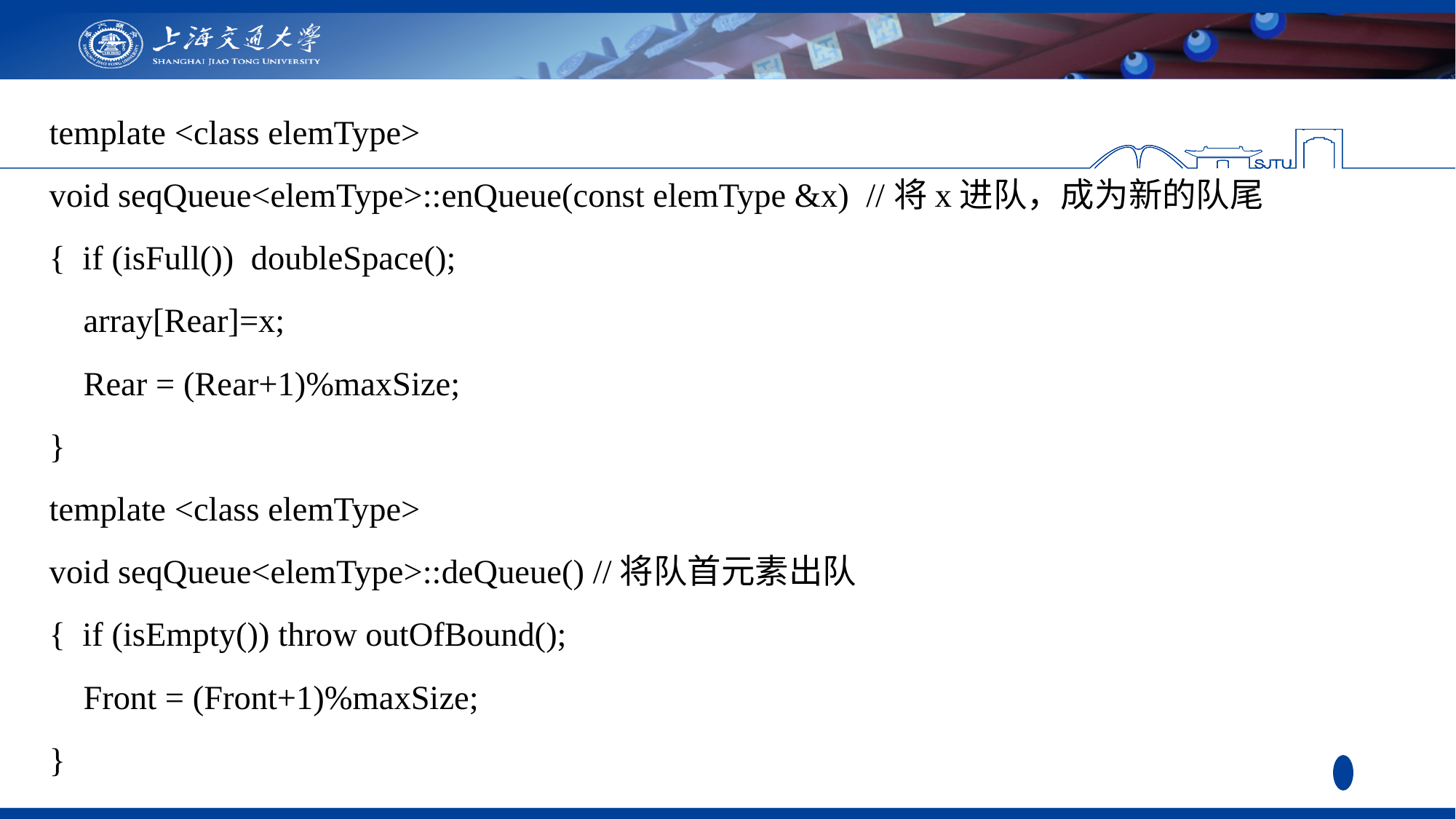

template <class elemType>
void seqQueue<elemType>::enQueue(const elemType &x)  //将x进队，成为新的队尾
{  if (isFull())  doubleSpace();
    array[Rear]=x;
    Rear = (Rear+1)%maxSize;
}
template <class elemType>
void seqQueue<elemType>::deQueue() //将队首元素出队
{  if (isEmpty()) throw outOfBound();
    Front = (Front+1)%maxSize;
}